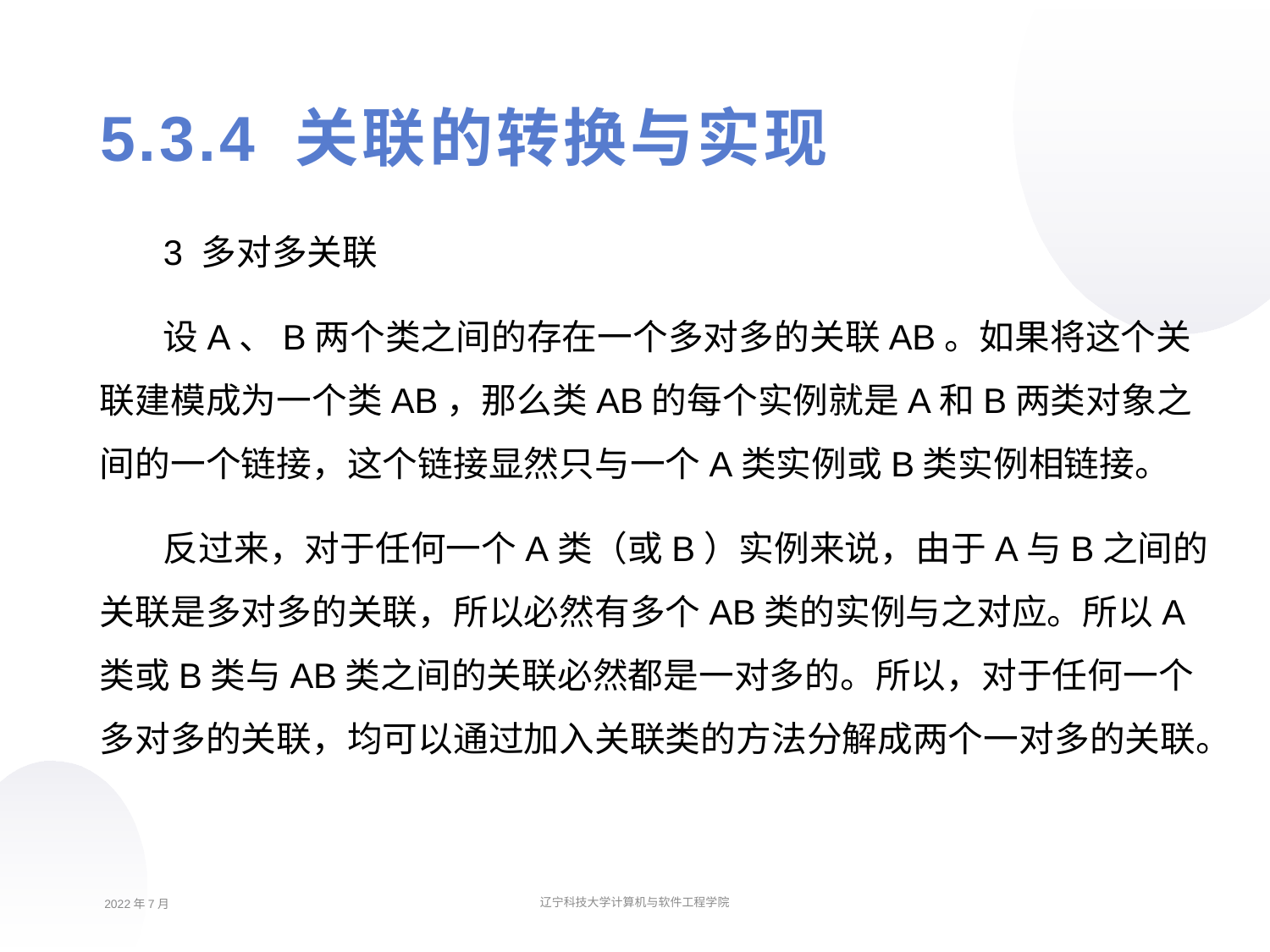

5.3.4 关联的转换与实现
3 多对多关联
设A、B两个类之间的存在一个多对多的关联AB。如果将这个关联建模成为一个类AB，那么类AB的每个实例就是A和B两类对象之间的一个链接，这个链接显然只与一个A类实例或B类实例相链接。
反过来，对于任何一个A类（或B）实例来说，由于A与B之间的关联是多对多的关联，所以必然有多个AB类的实例与之对应。所以A类或B类与AB类之间的关联必然都是一对多的。所以，对于任何一个多对多的关联，均可以通过加入关联类的方法分解成两个一对多的关联。

2022年7月
辽宁科技大学计算机与软件工程学院
100